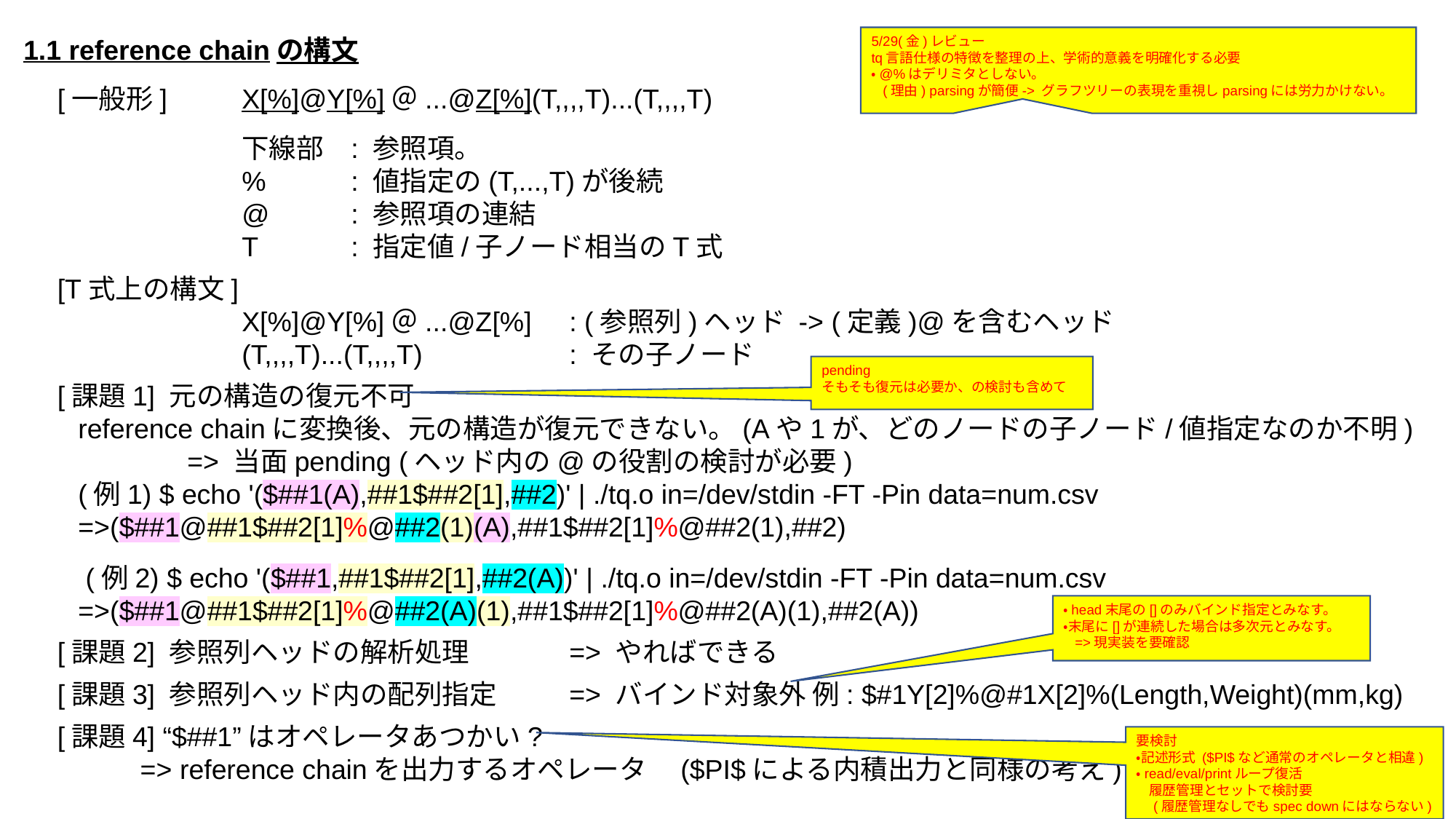

1.1 reference chainの構文
　[一般形]	X[%]@Y[%]＠...@Z[%](T,,,,T)...(T,,,,T)
		下線部	: 参照項。
		%	: 値指定の(T,...,T)が後続
		@	: 参照項の連結
		T	: 指定値/子ノード相当のT式
　[T式上の構文]
		X[%]@Y[%]＠...@Z[%] 	: (参照列)ヘッド -> (定義)@を含むヘッド
		(T,,,,T)...(T,,,,T)		: その子ノード
　[課題1] 元の構造の復元不可
reference chainに変換後、元の構造が復元できない。(Aや1が、どのノードの子ノード/値指定なのか不明)
	=> 当面pending (ヘッド内の@の役割の検討が必要)
(例1) $ echo '($##1(A),##1$##2[1],##2)' | ./tq.o in=/dev/stdin -FT -Pin data=num.csv 　	=>($##1@##1$##2[1]%@##2(1)(A),##1$##2[1]%@##2(1),##2)
 (例2) $ echo '($##1,##1$##2[1],##2(A))' | ./tq.o in=/dev/stdin -FT -Pin data=num.csv 　	=>($##1@##1$##2[1]%@##2(A)(1),##1$##2[1]%@##2(A)(1),##2(A))
　[課題2] 参照列ヘッドの解析処理   	=> やればできる
　[課題3] 参照列ヘッド内の配列指定	=> バインド対象外 例: $#1Y[2]%@#1X[2]%(Length,Weight)(mm,kg)
　[課題4] “$##1”はオペレータあつかい?
	 => reference chainを出力するオペレータ　($PI$による内積出力と同様の考え)
5/29(金)レビュー
tq言語仕様の特徴を整理の上、学術的意義を明確化する必要
・@%はデリミタとしない。
   (理由) parsingが簡便-> グラフツリーの表現を重視しparsingには労力かけない。
pending
そもそも復元は必要か、の検討も含めて
・head末尾の[]のみバインド指定とみなす。
・末尾に[]が連続した場合は多次元とみなす。
   =>現実装を要確認
要検討
・記述形式 ($PI$など通常のオペレータと相違)
・read/eval/printループ復活
   履歴管理とセットで検討要
　(履歴管理なしでもspec downにはならない)